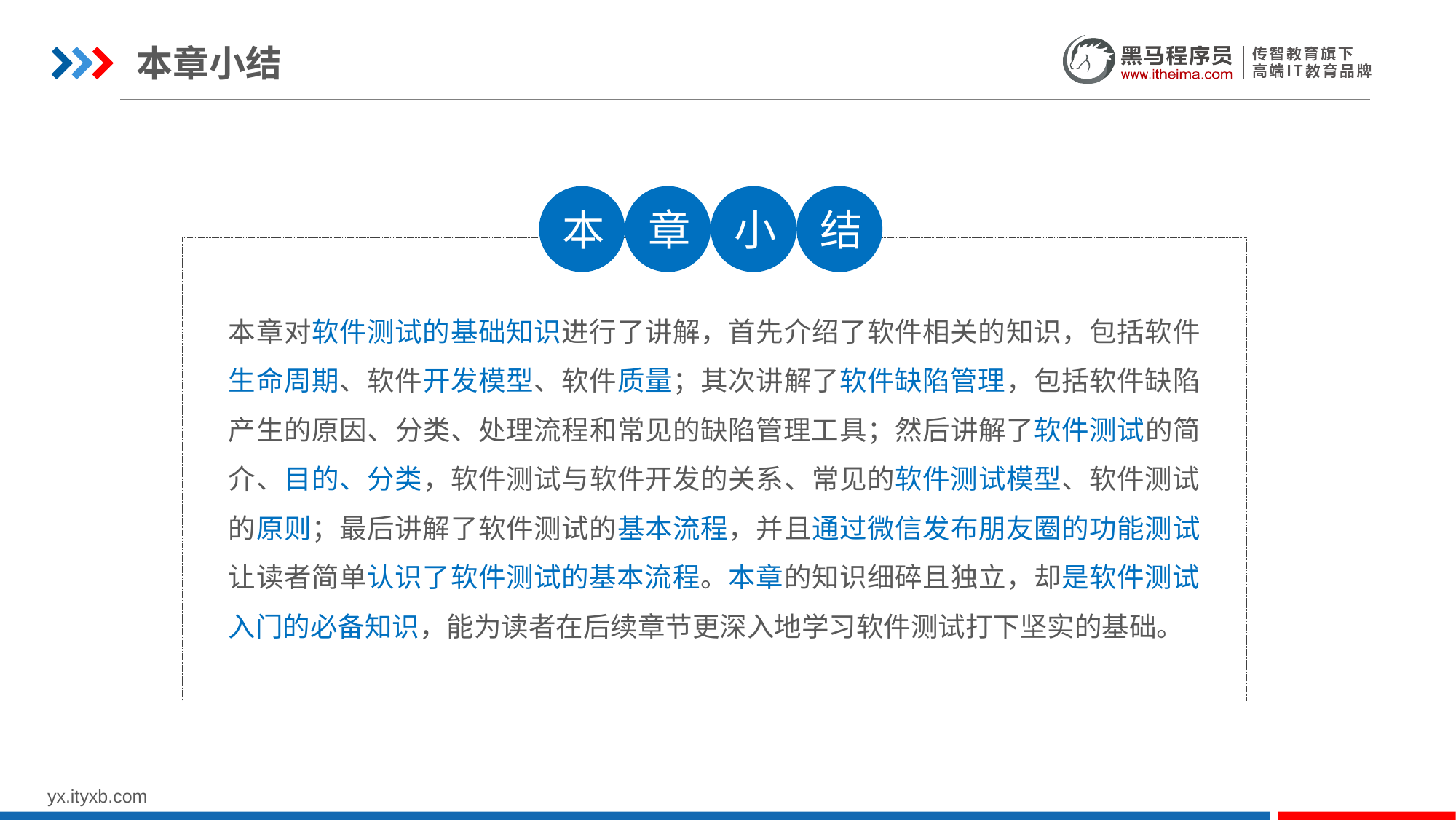

本章小结
本
章
小
结

本章对软件测试的基础知识进行了讲解，首先介绍了软件相关的知识，包括软件生命周期、软件开发模型、软件质量；其次讲解了软件缺陷管理，包括软件缺陷产生的原因、分类、处理流程和常见的缺陷管理工具；然后讲解了软件测试的简介、目的、分类，软件测试与软件开发的关系、常见的软件测试模型、软件测试的原则；最后讲解了软件测试的基本流程，并且通过微信发布朋友圈的功能测试让读者简单认识了软件测试的基本流程。本章的知识细碎且独立，却是软件测试入门的必备知识，能为读者在后续章节更深入地学习软件测试打下坚实的基础。